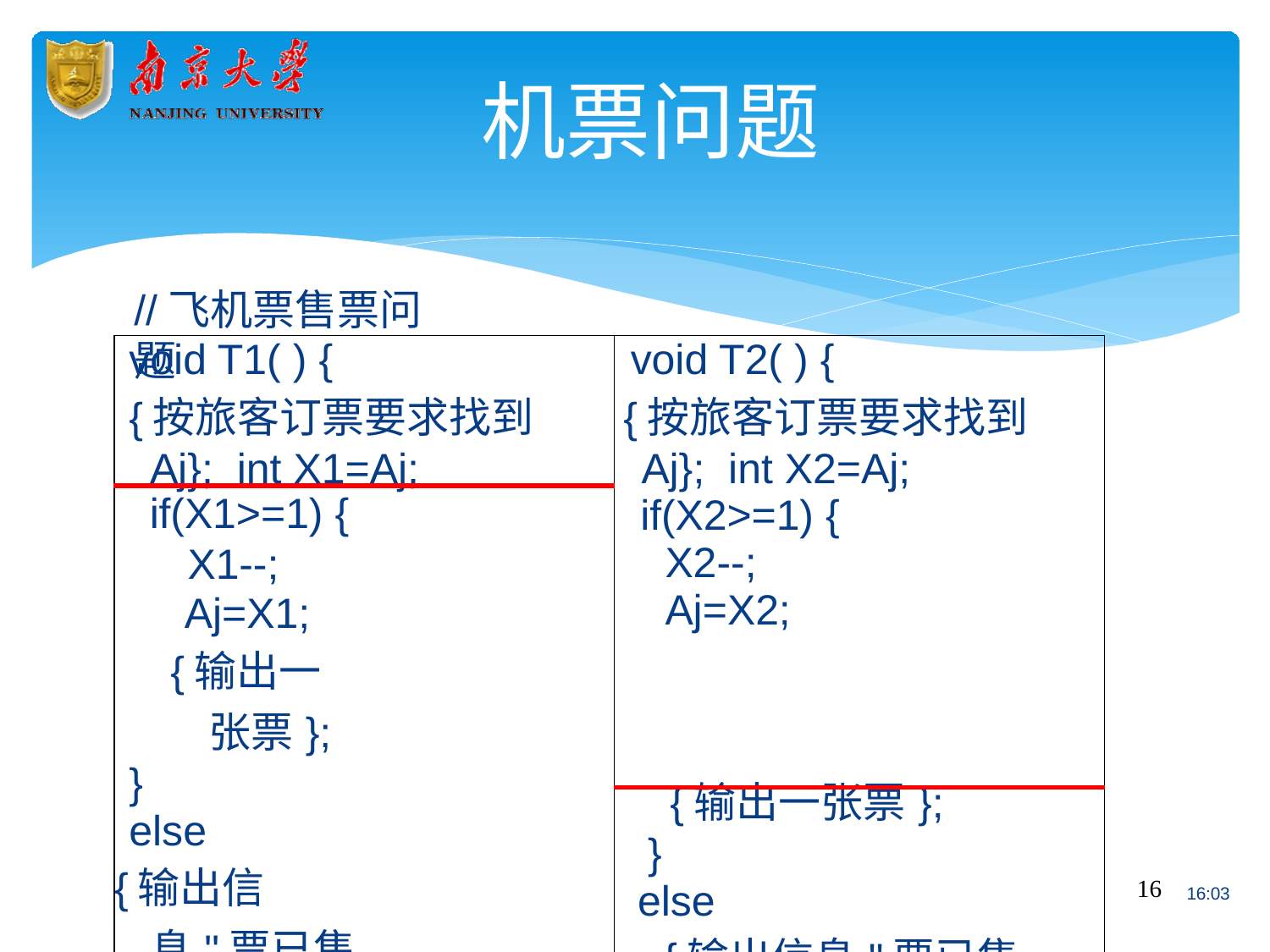

# 机票问题

//飞机票售票问题
| void T1( ) { {按旅客订票要求找到Aj}; int X1=Aj; | void T2( ) { {按旅客订票要求找到Aj}; int X2=Aj; if(X2>=1) { X2--; Aj=X2; |
| --- | --- |
| if(X1>=1) { X1--; Aj=X1; {输出一张票}; } else {输出信息"票已售完"}; } |  |
|  | {输出一张票}; } else {输出信息"票已售完"}; } 16 |
16
16:03